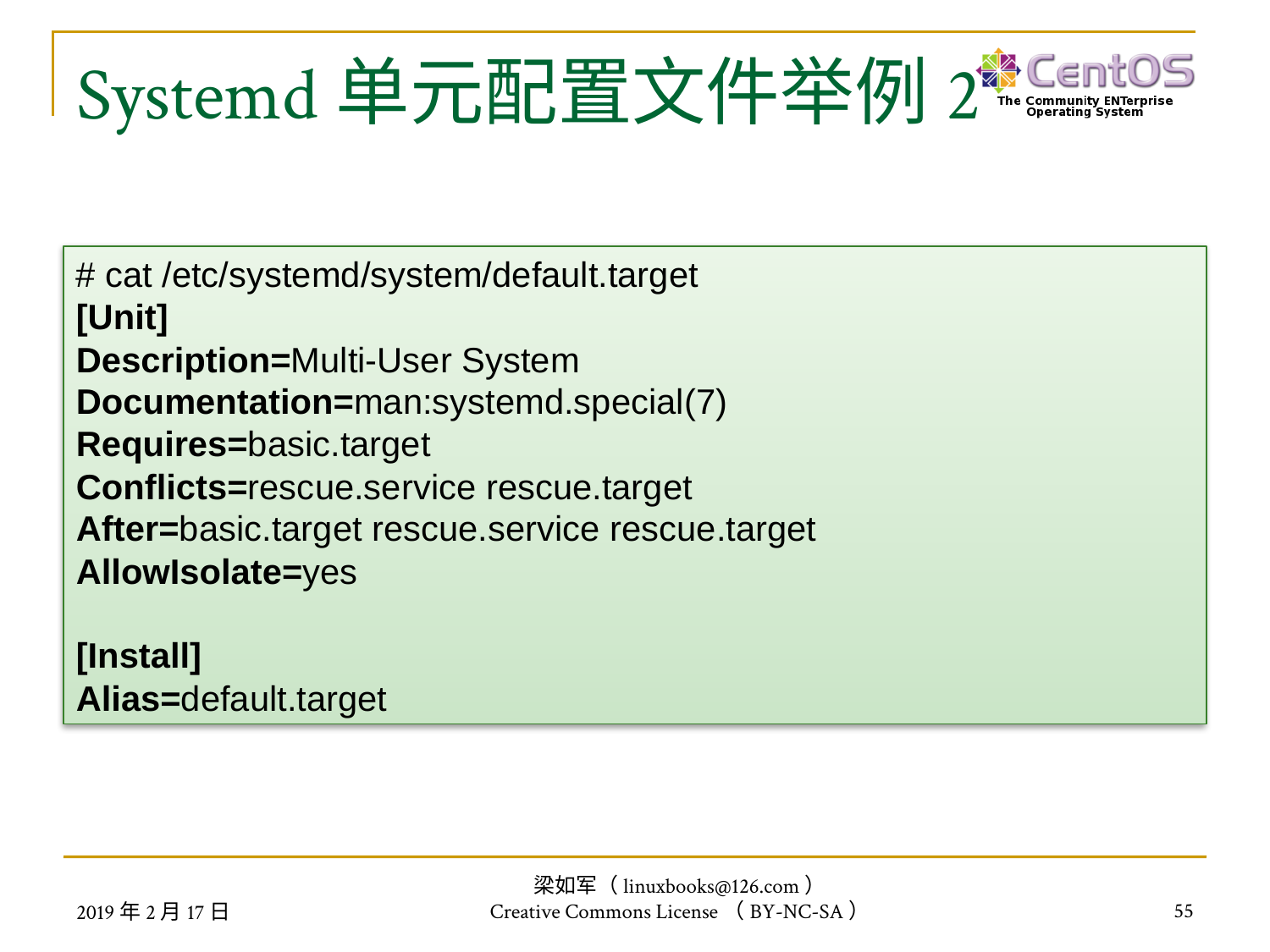

# Systemd单元配置文件举例2
# cat /etc/systemd/system/default.target
[Unit]
Description=Multi-User System
Documentation=man:systemd.special(7)
Requires=basic.target
Conflicts=rescue.service rescue.target
After=basic.target rescue.service rescue.target
AllowIsolate=yes

[Install]
Alias=default.target
梁如军（linuxbooks@126.com）
Creative Commons License（BY-NC-SA）
2019年2月17日
55